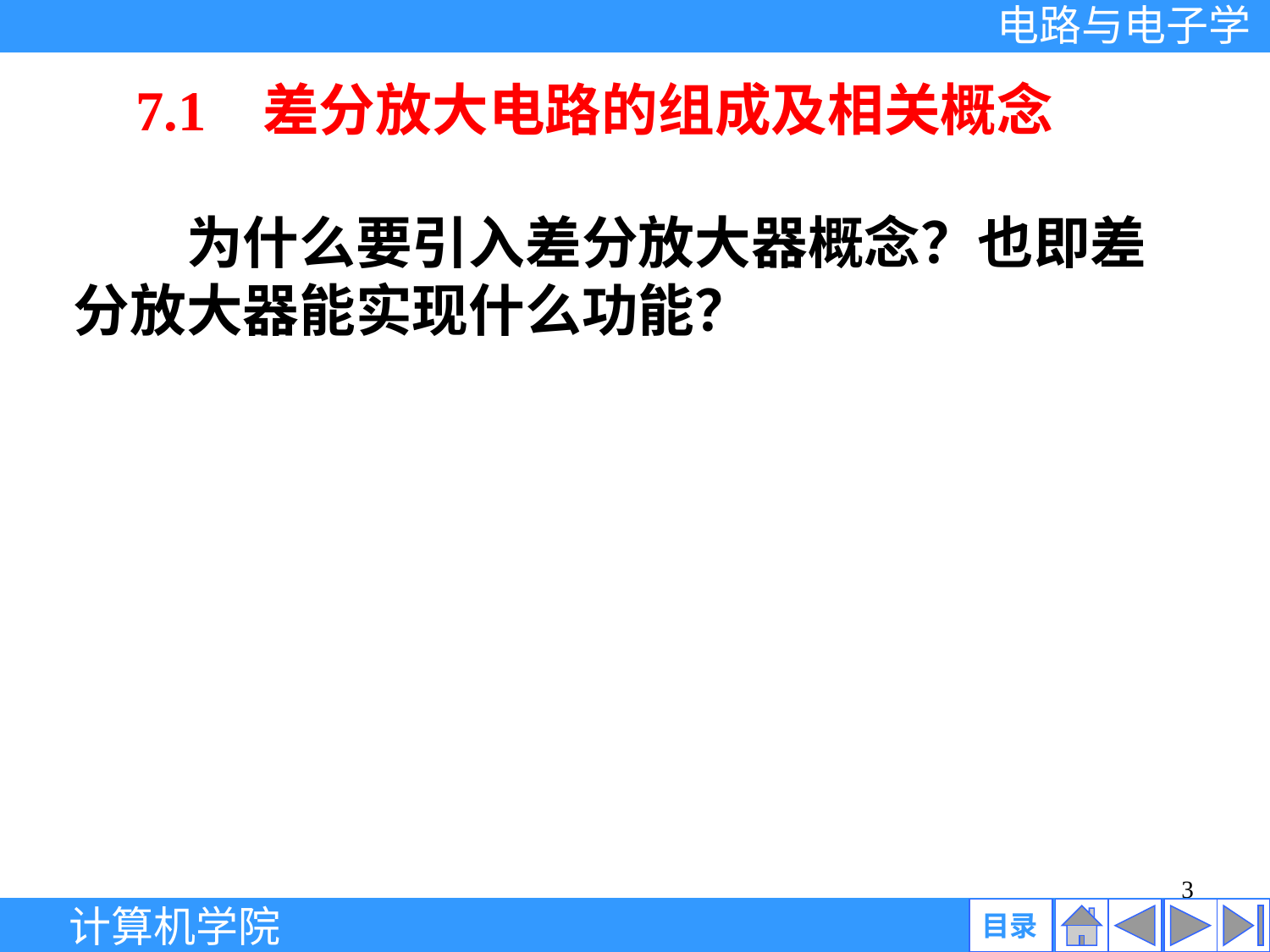

# 7.1   差分放大电路的组成及相关概念
　　为什么要引入差分放大器概念？也即差分放大器能实现什么功能？